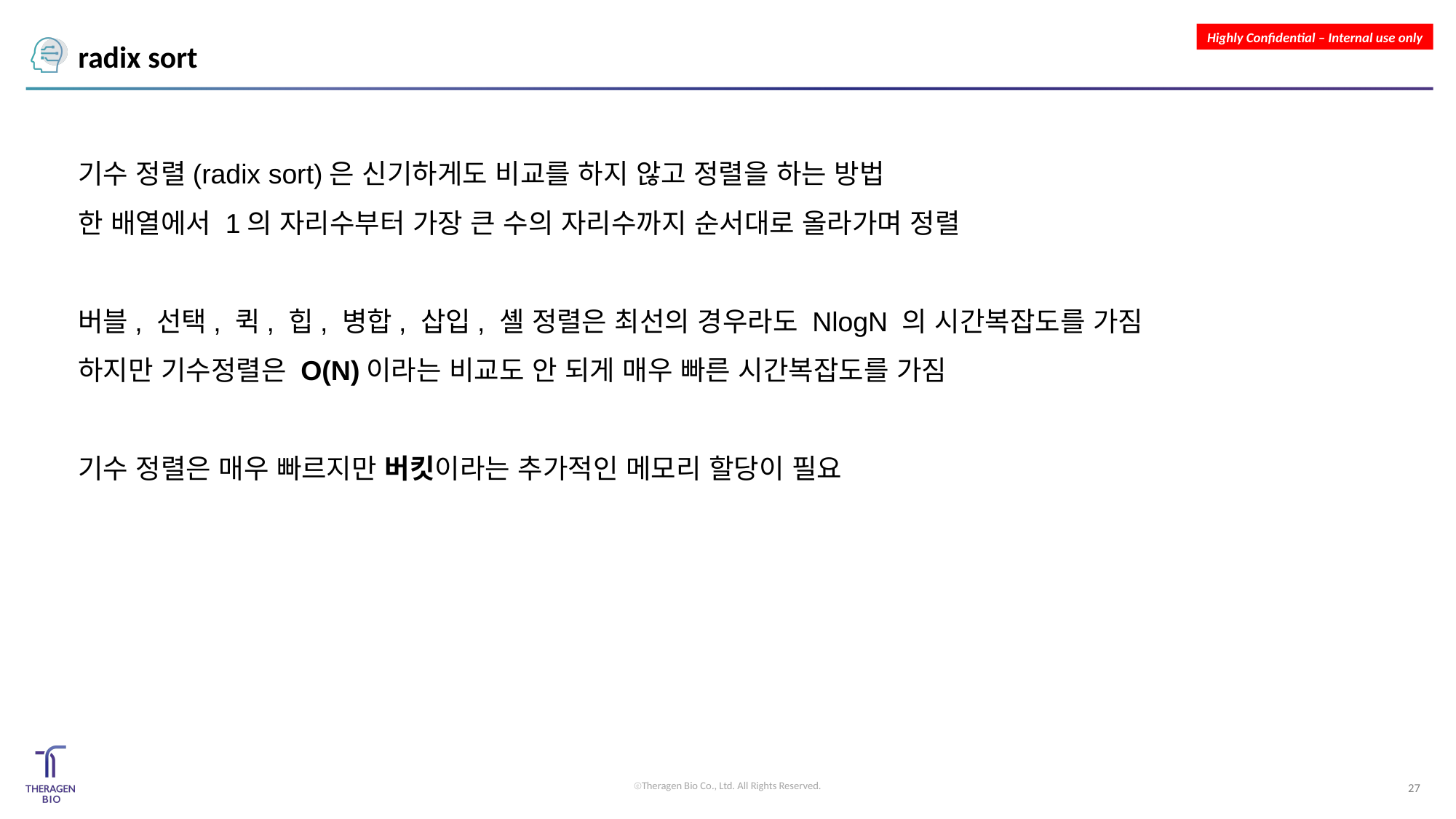

# radix sort
기수 정렬(radix sort)은 신기하게도 비교를 하지 않고 정렬을 하는 방법
한 배열에서 1의 자리수부터 가장 큰 수의 자리수까지 순서대로 올라가며 정렬

버블, 선택, 퀵, 힙, 병합, 삽입, 셸 정렬은 최선의 경우라도 NlogN 의 시간복잡도를 가짐
하지만 기수정렬은 O(N)이라는 비교도 안 되게 매우 빠른 시간복잡도를 가짐

기수 정렬은 매우 빠르지만 버킷이라는 추가적인 메모리 할당이 필요
27